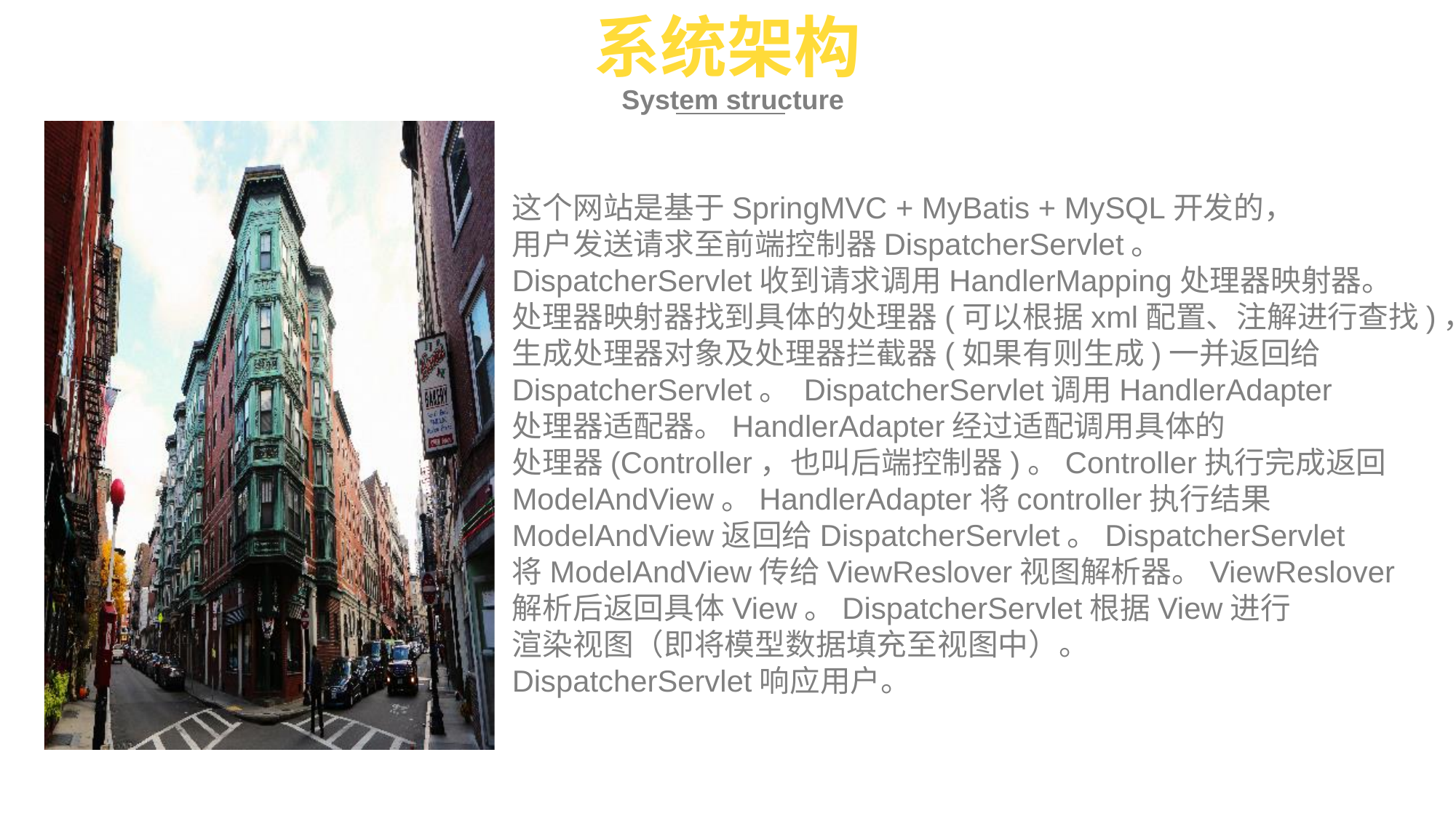

系统架构
System structure

这个网站是基于SpringMVC + MyBatis + MySQL开发的，
用户发送请求至前端控制器DispatcherServlet。
DispatcherServlet收到请求调用HandlerMapping处理器映射器。
处理器映射器找到具体的处理器(可以根据xml配置、注解进行查找)，
生成处理器对象及处理器拦截器(如果有则生成)一并返回给
DispatcherServlet。 DispatcherServlet调用HandlerAdapter
处理器适配器。HandlerAdapter经过适配调用具体的
处理器(Controller，也叫后端控制器)。Controller执行完成返回
ModelAndView。HandlerAdapter将controller执行结果
ModelAndView返回给DispatcherServlet。DispatcherServlet
将ModelAndView传给ViewReslover视图解析器。ViewReslover
解析后返回具体View。DispatcherServlet根据View进行
渲染视图（即将模型数据填充至视图中）。
DispatcherServlet响应用户。